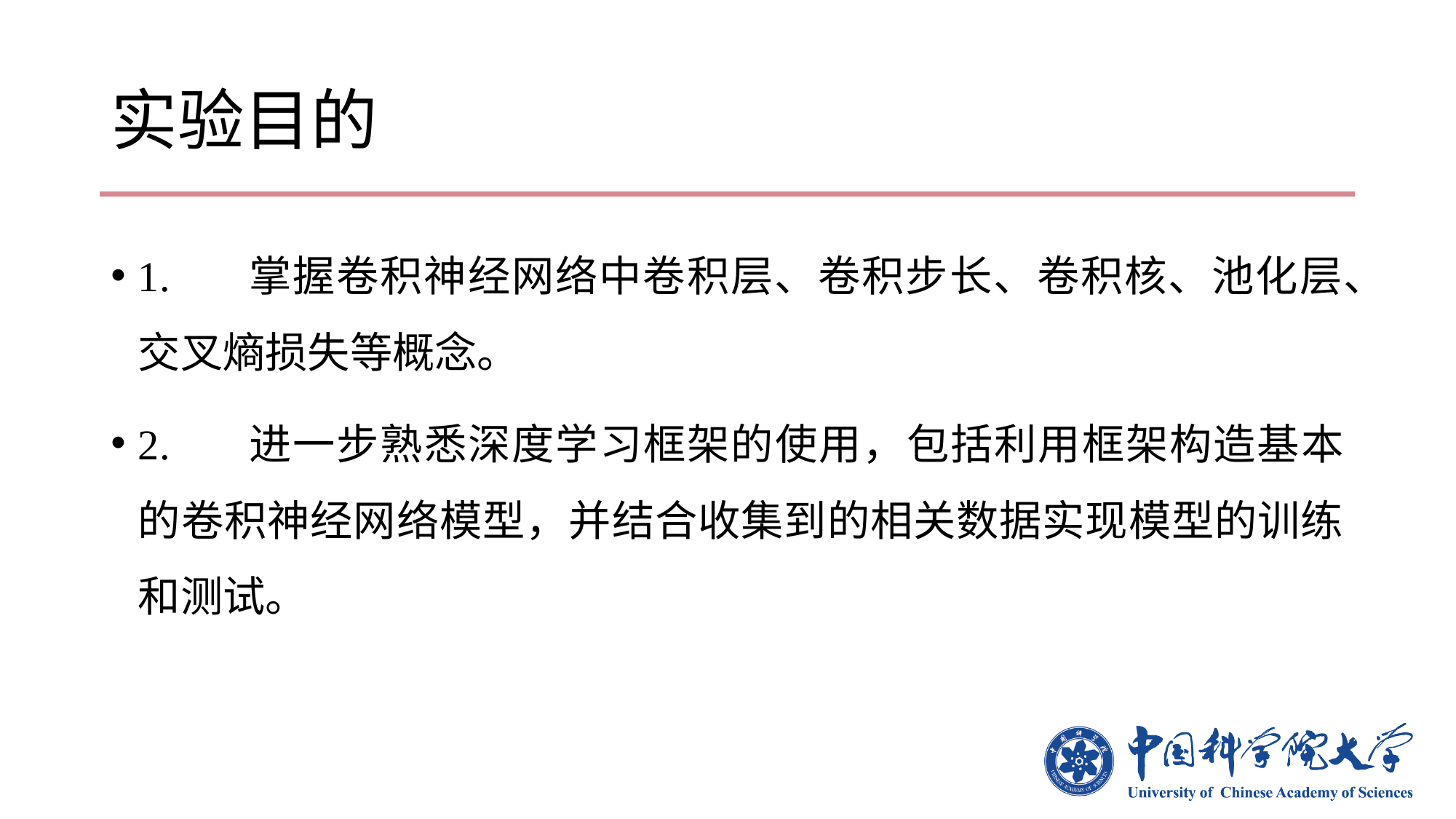

# 实验目的
1.	掌握卷积神经网络中卷积层、卷积步长、卷积核、池化层、交叉熵损失等概念。
2.	进一步熟悉深度学习框架的使用，包括利用框架构造基本的卷积神经网络模型，并结合收集到的相关数据实现模型的训练和测试。